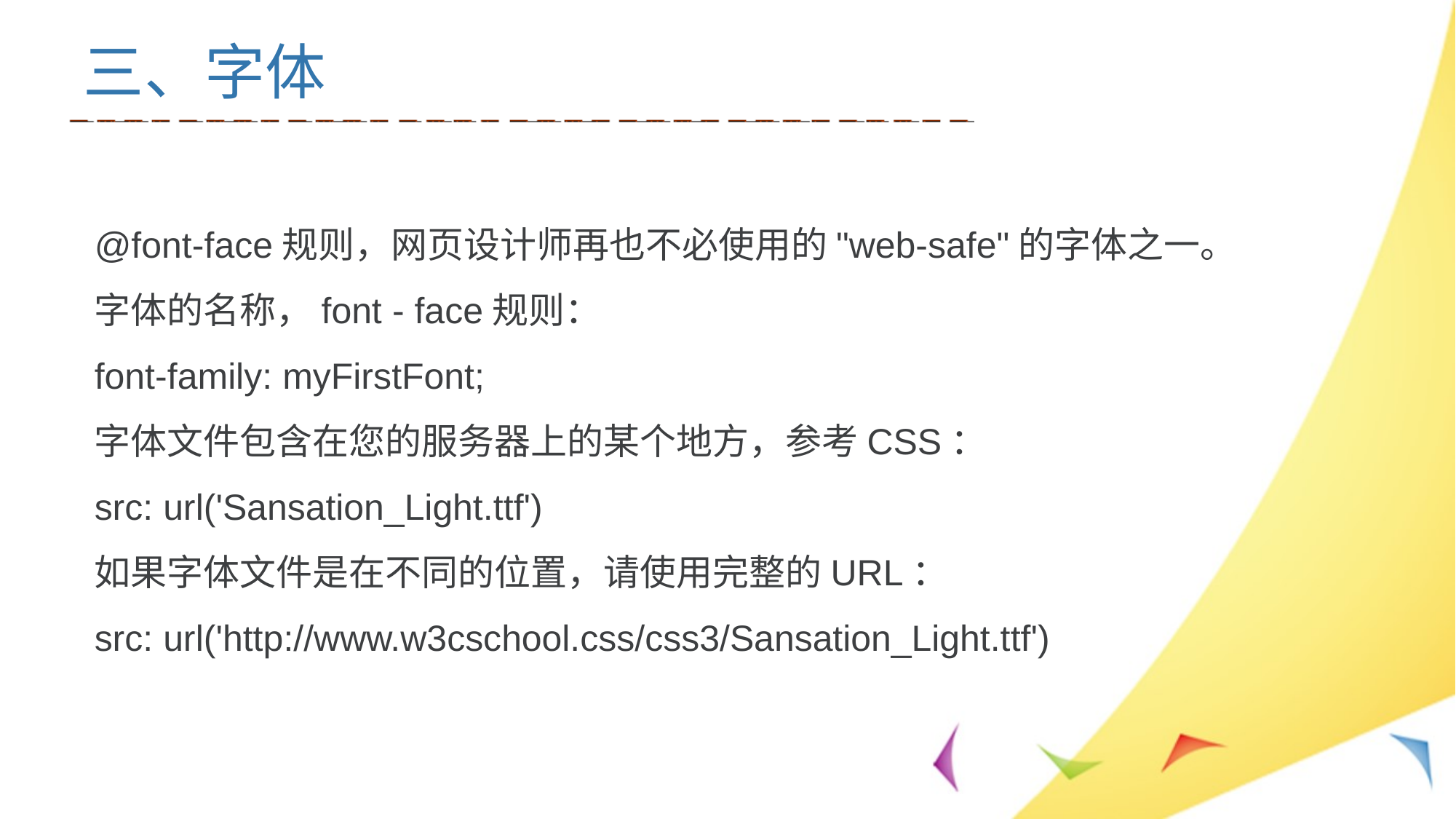

# 三、字体
@font-face规则，网页设计师再也不必使用的"web-safe"的字体之一。
字体的名称，font - face规则：
font-family: myFirstFont;
字体文件包含在您的服务器上的某个地方，参考CSS：
src: url('Sansation_Light.ttf')
如果字体文件是在不同的位置，请使用完整的URL：
src: url('http://www.w3cschool.css/css3/Sansation_Light.ttf')